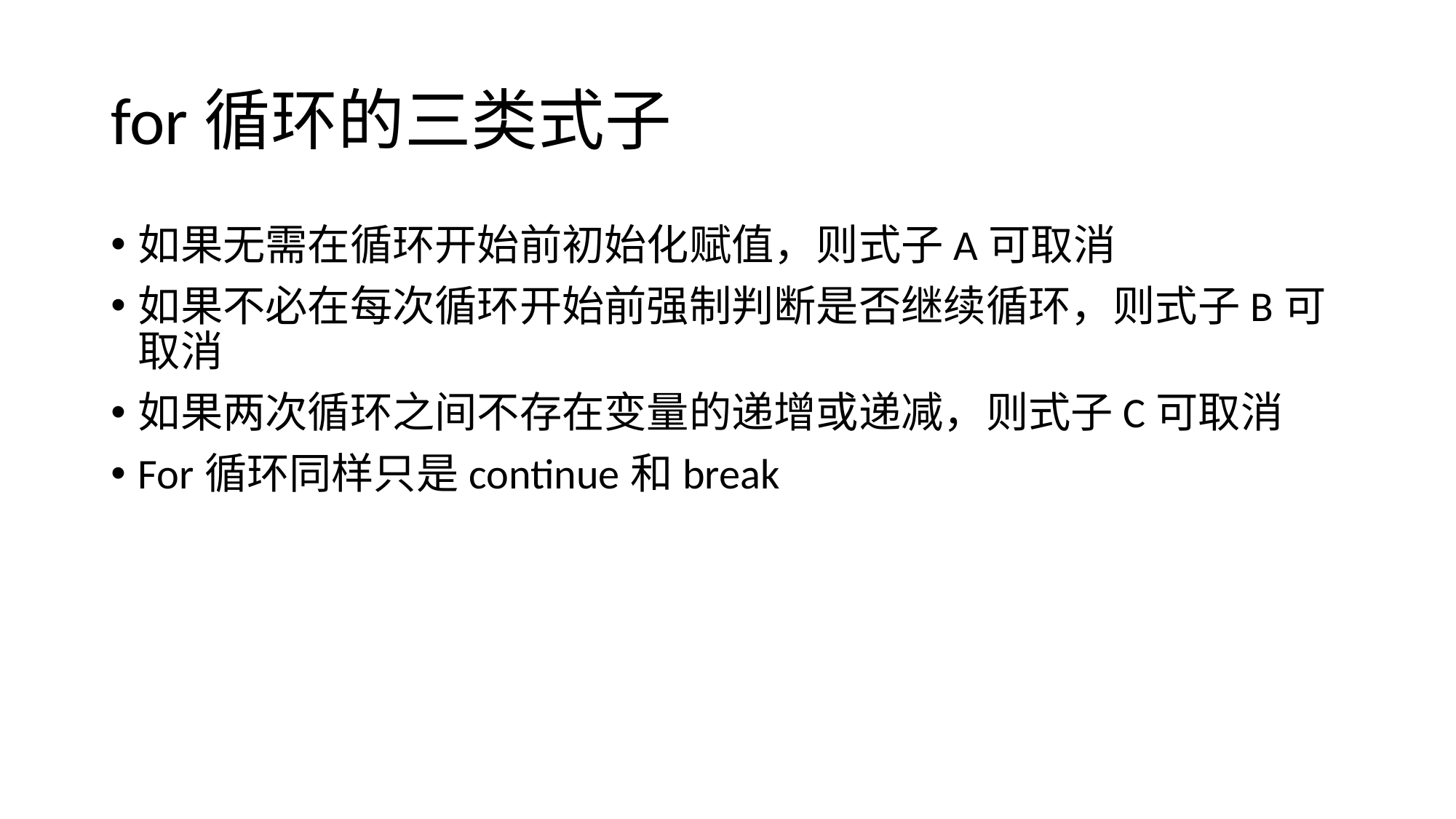

# for循环的三类式子
如果无需在循环开始前初始化赋值，则式子A可取消
如果不必在每次循环开始前强制判断是否继续循环，则式子B可取消
如果两次循环之间不存在变量的递增或递减，则式子C可取消
For循环同样只是continue和break